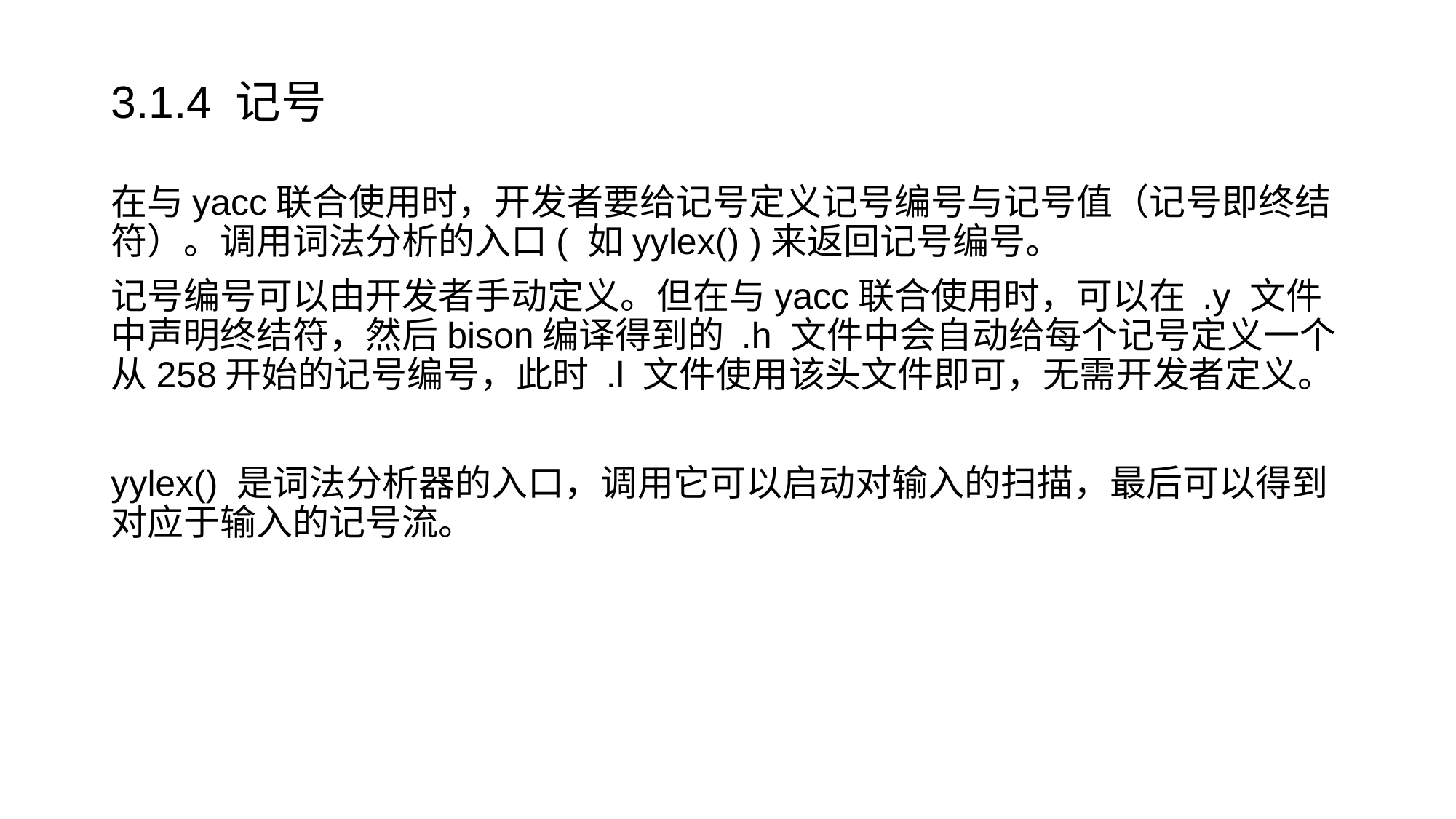

# 3.1.4 记号
在与yacc联合使用时，开发者要给记号定义记号编号与记号值（记号即终结符）。调用词法分析的入口( 如yylex() )来返回记号编号。
记号编号可以由开发者手动定义。但在与yacc联合使用时，可以在 .y 文件中声明终结符，然后bison编译得到的 .h 文件中会自动给每个记号定义一个从258开始的记号编号，此时 .l 文件使用该头文件即可，无需开发者定义。

yylex() 是词法分析器的入口，调用它可以启动对输入的扫描，最后可以得到对应于输入的记号流。